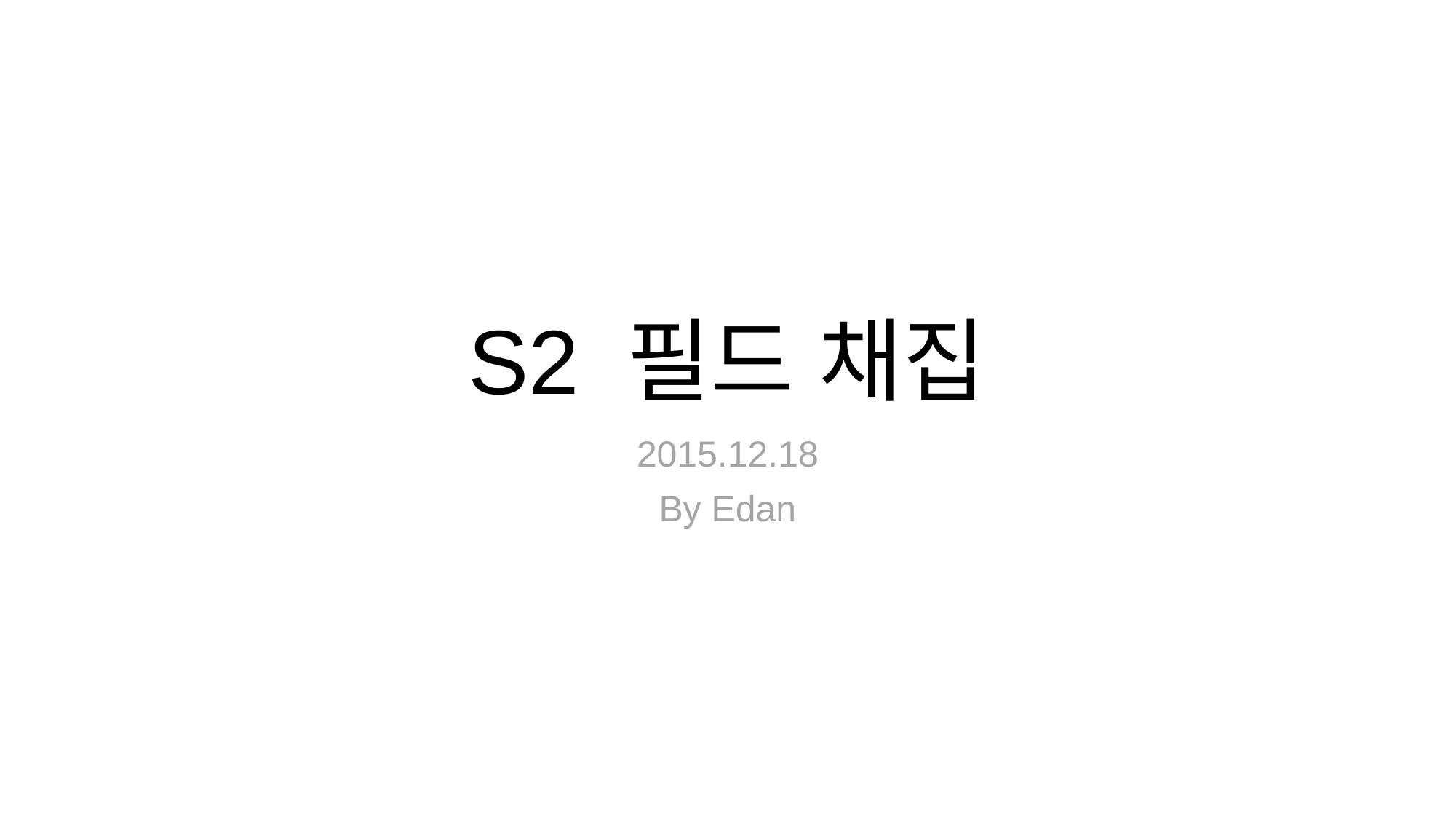

# S2 필드 채집
2015.12.18
By Edan